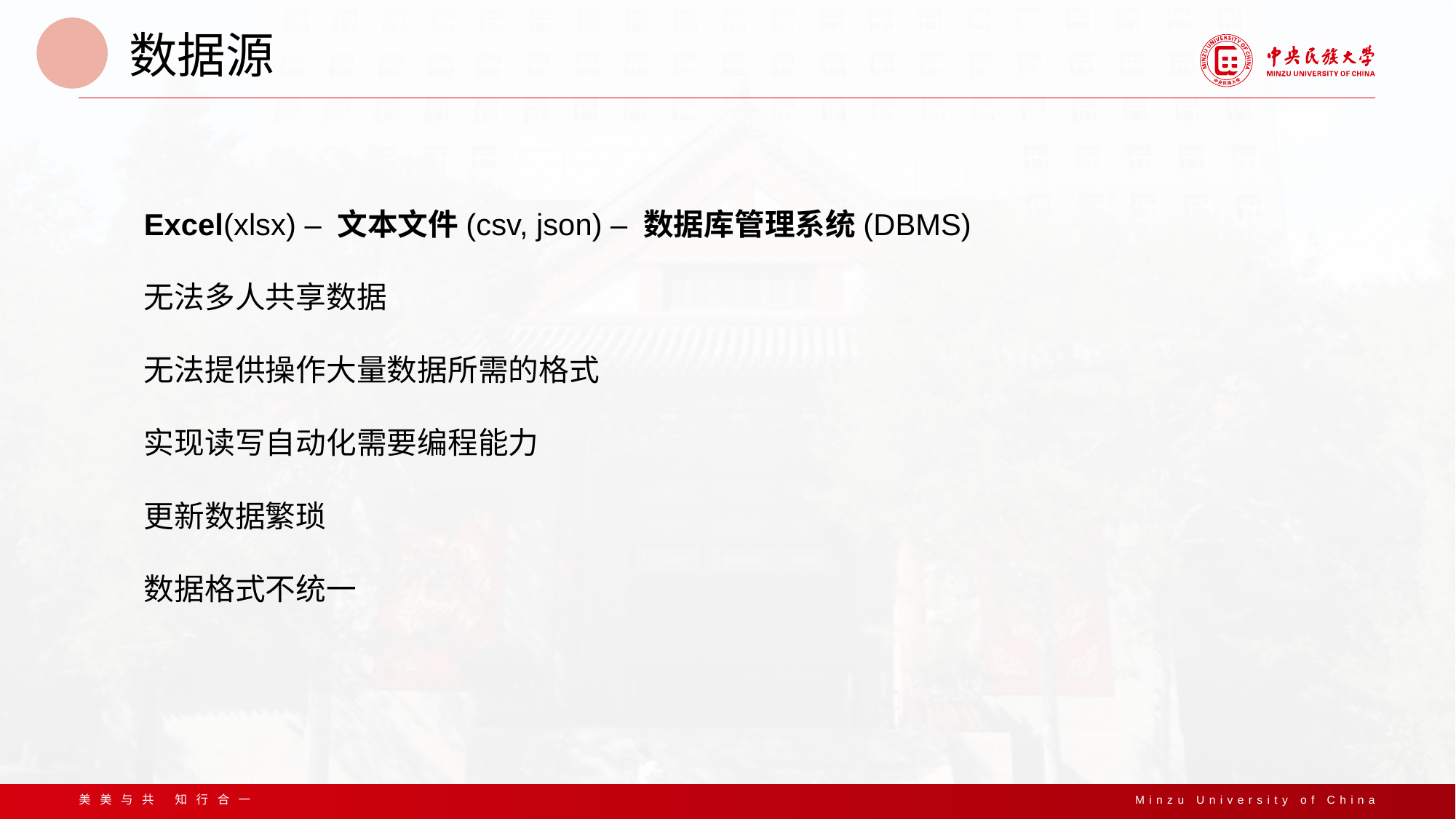

数据源
Excel(xlsx) – 文本文件(csv, json) – 数据库管理系统(DBMS)
无法多人共享数据
无法提供操作大量数据所需的格式
实现读写自动化需要编程能力
更新数据繁琐
数据格式不统一
美美与共 知行合一
Minzu University of China